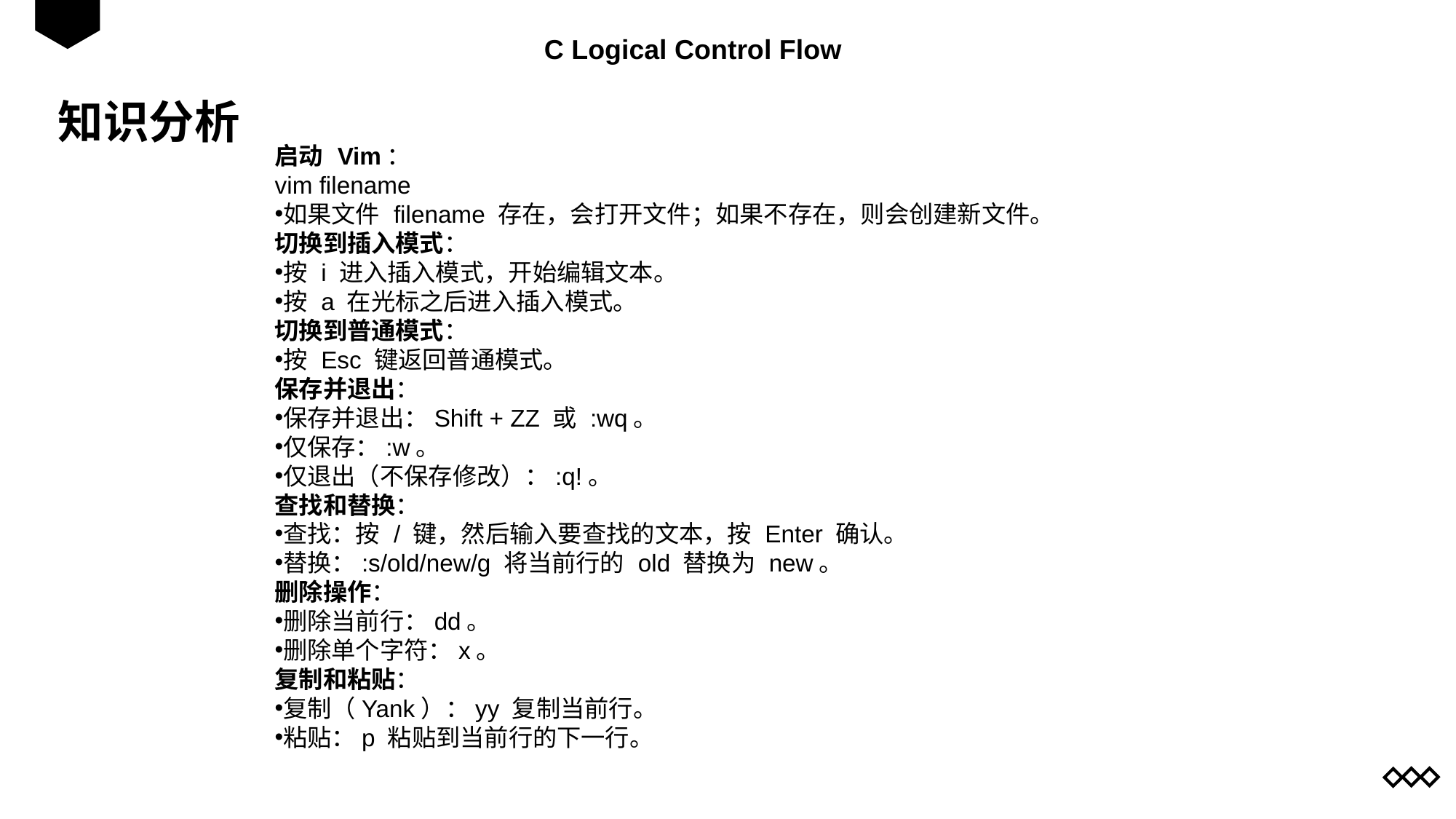

C Logical Control Flow
知识分析
启动 Vim：
vim filename
如果文件 filename 存在，会打开文件；如果不存在，则会创建新文件。
切换到插入模式：
按 i 进入插入模式，开始编辑文本。
按 a 在光标之后进入插入模式。
切换到普通模式：
按 Esc 键返回普通模式。
保存并退出：
保存并退出：Shift + ZZ 或 :wq。
仅保存：:w。
仅退出（不保存修改）：:q!。
查找和替换：
查找：按 / 键，然后输入要查找的文本，按 Enter 确认。
替换：:s/old/new/g 将当前行的 old 替换为 new。
删除操作：
删除当前行：dd。
删除单个字符：x。
复制和粘贴：
复制（Yank）：yy 复制当前行。
粘贴：p 粘贴到当前行的下一行。